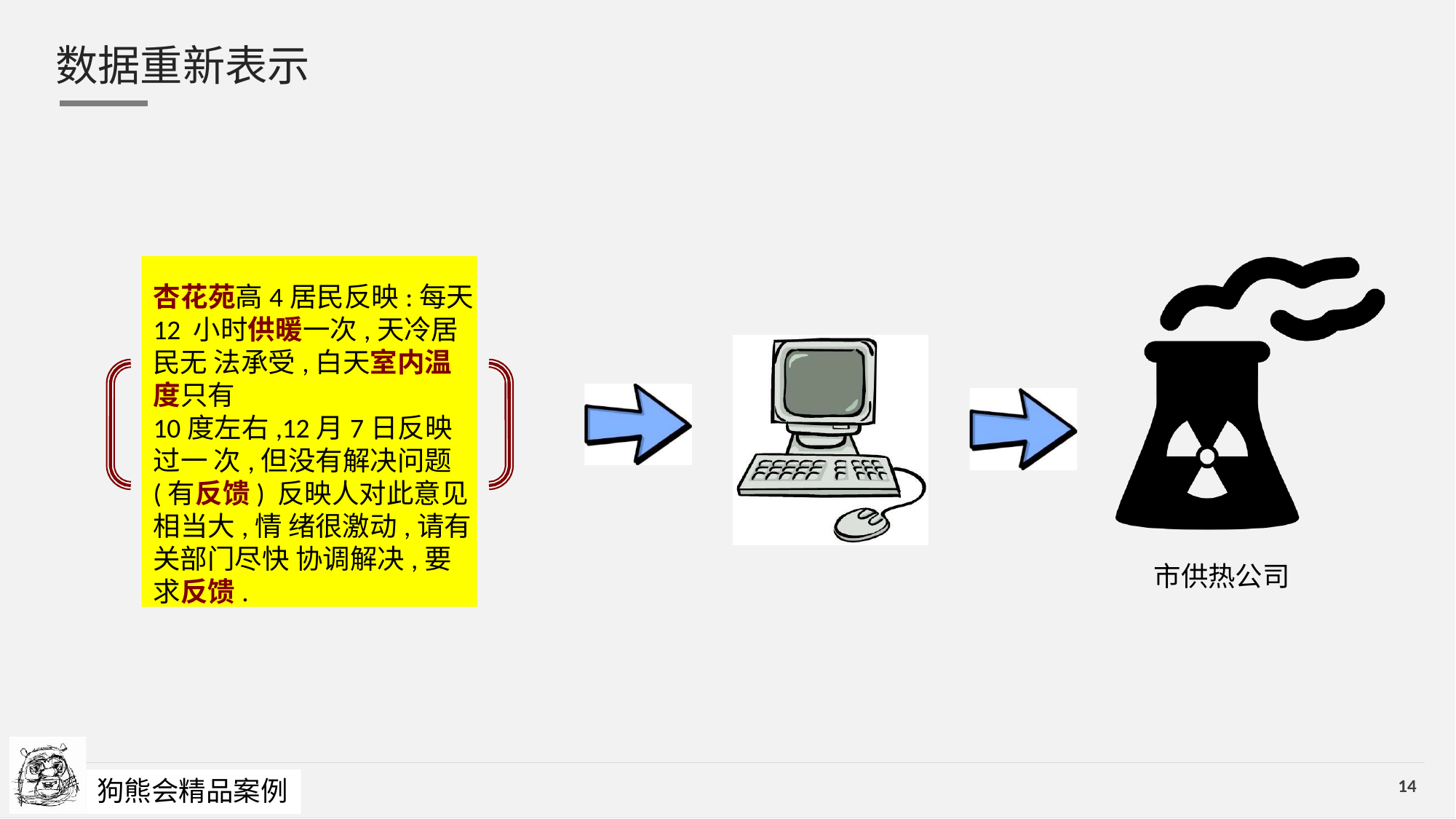

# 数据重新表示

杏花苑高4居民反映:每天12 小时供暖一次,天冷居民无 法承受,白天室内温度只有
10度左右,12月7日反映过一 次,但没有解决问题(有反馈) 反映人对此意见相当大,情 绪很激动,请有关部门尽快 协调解决,要求反馈.

市供热公司

COMP

ANG LOGO OR NAME

狗熊会精品案例
14